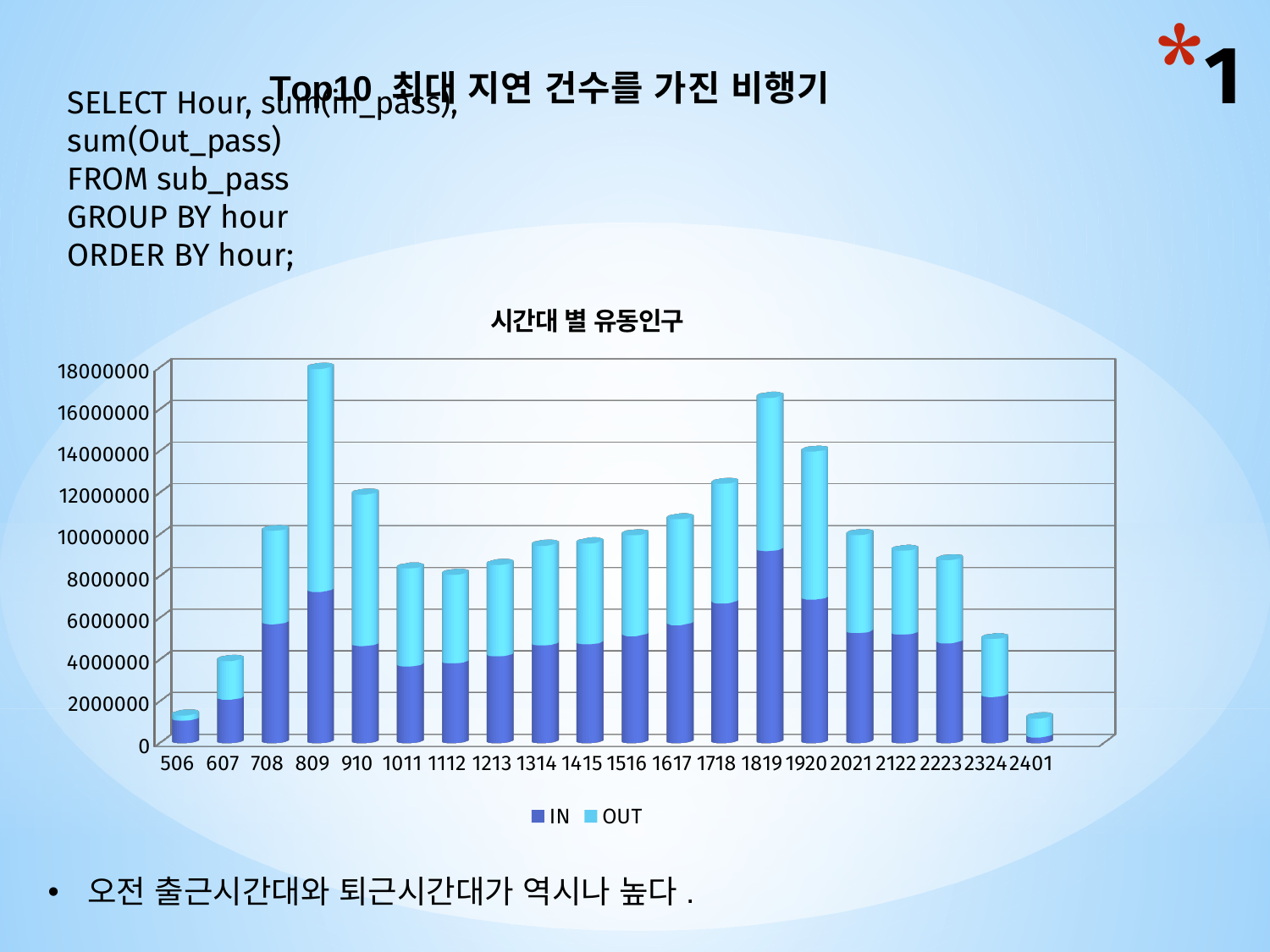

# 1

[unsupported chart]

SELECT Hour, sum(in_pass), sum(Out_pass)
FROM sub_pass
GROUP BY hour
ORDER BY hour;

[unsupported chart]

오전 출근시간대와 퇴근시간대가 역시나 높다.